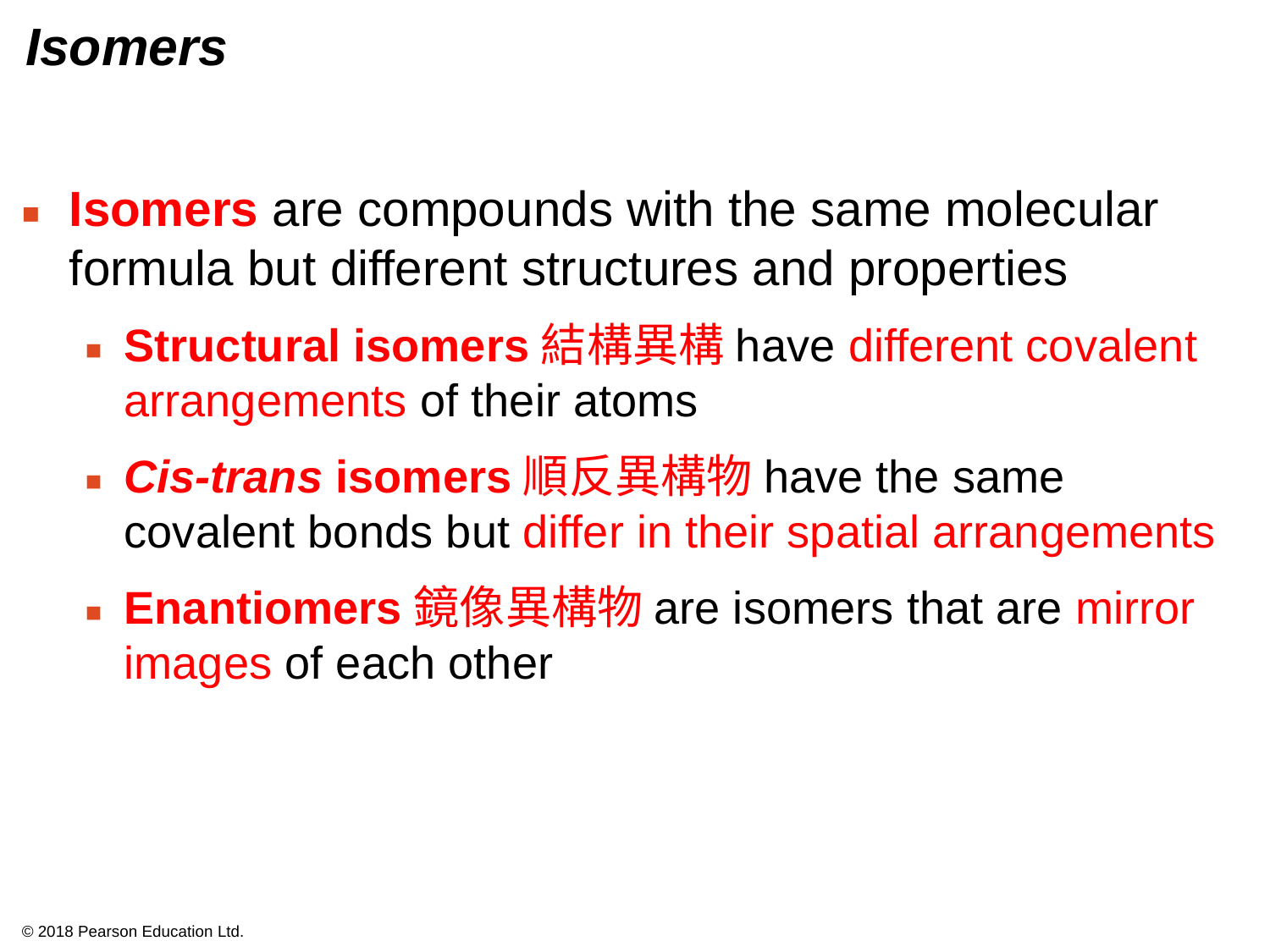

# Isomers
Isomers are compounds with the same molecular formula but different structures and properties
Structural isomers結構異構have different covalent arrangements of their atoms
Cis-trans isomers順反異構物have the same covalent bonds but differ in their spatial arrangements
Enantiomers鏡像異構物are isomers that are mirror images of each other
© 2018 Pearson Education Ltd.